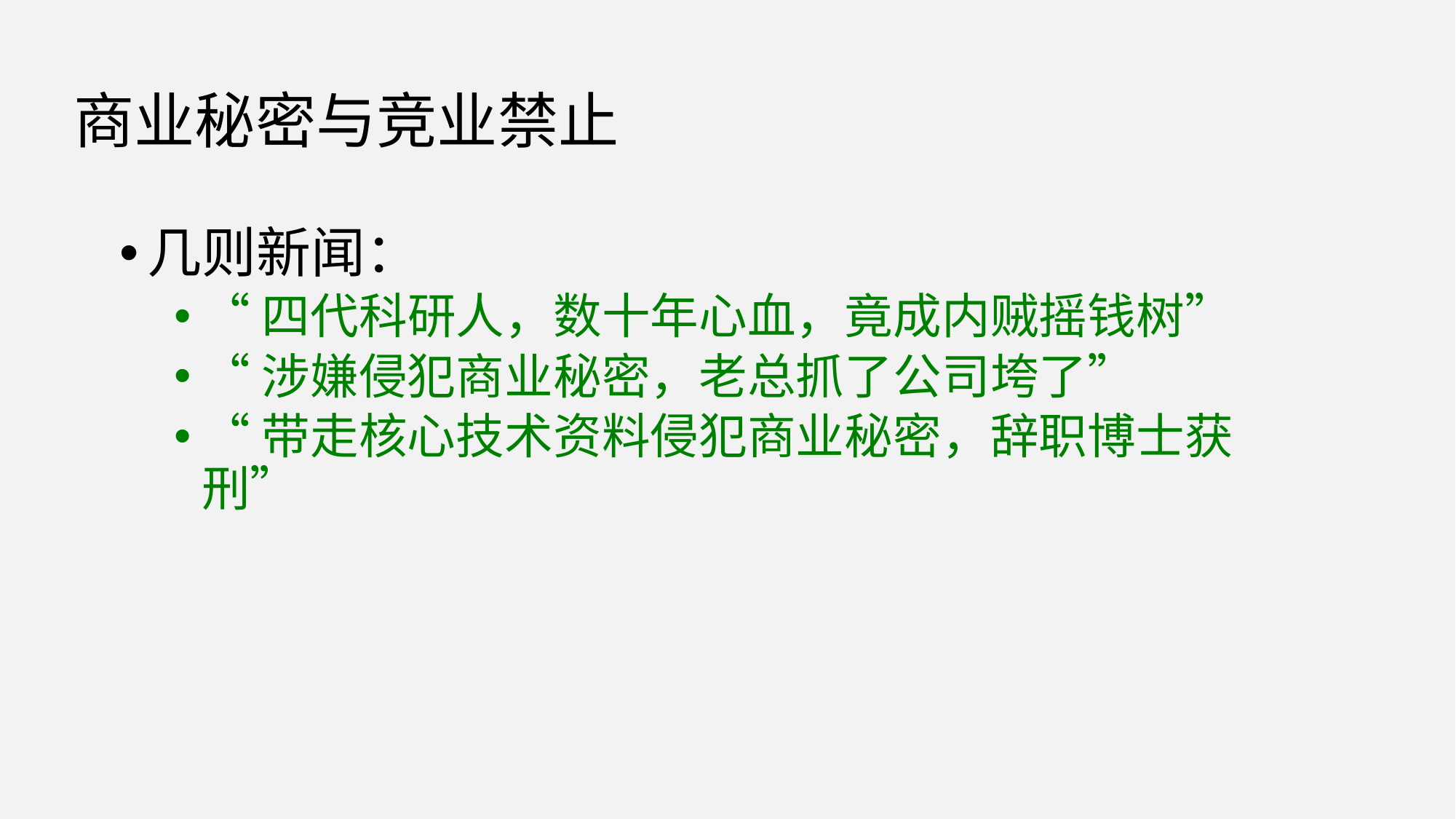

# 商业秘密与竞业禁止
几则新闻：
“四代科研人，数十年心血，竟成内贼摇钱树”
“涉嫌侵犯商业秘密，老总抓了公司垮了”
“带走核心技术资料侵犯商业秘密，辞职博士获刑”